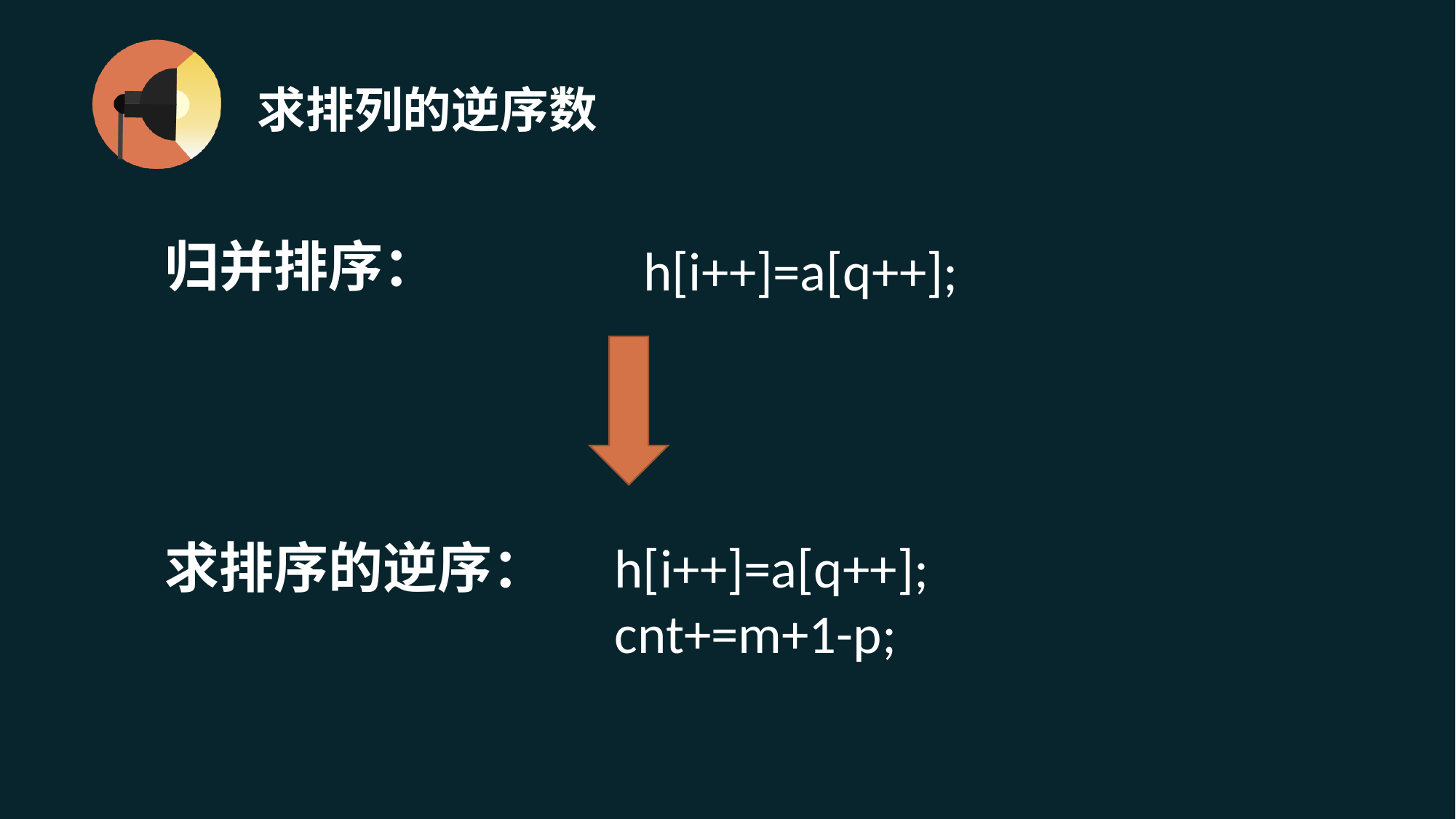

# 求排列的逆序数
归并排序：
h[i++]=a[q++];

求排序的逆序：
h[i++]=a[q++];
cnt+=m+1-p;